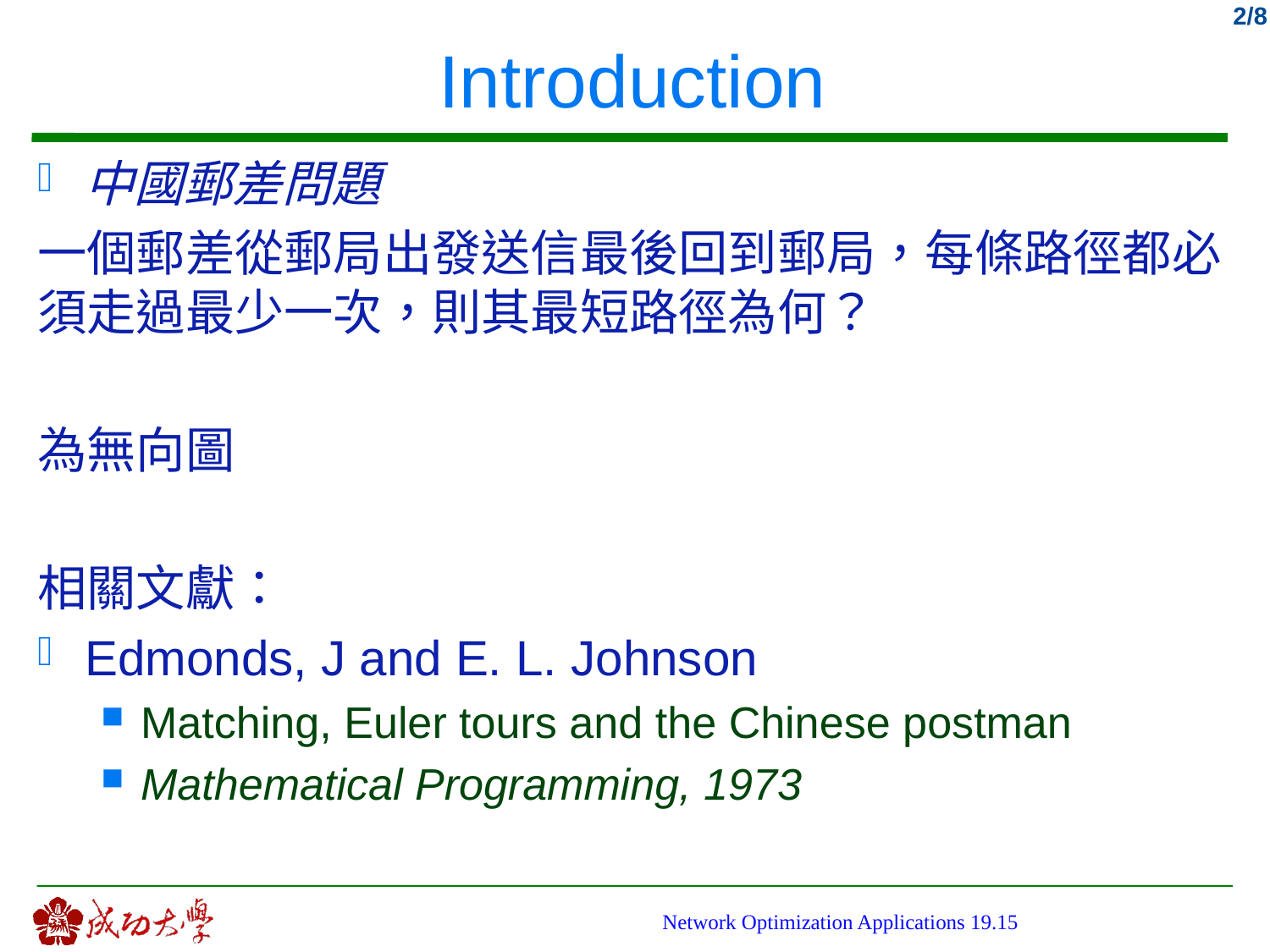

# Introduction
中國郵差問題
一個郵差從郵局出發送信最後回到郵局，每條路徑都必須走過最少一次，則其最短路徑為何？

為無向圖

相關文獻：
Edmonds, J and E. L. Johnson
Matching, Euler tours and the Chinese postman
Mathematical Programming, 1973

Network Optimization Applications 19.15